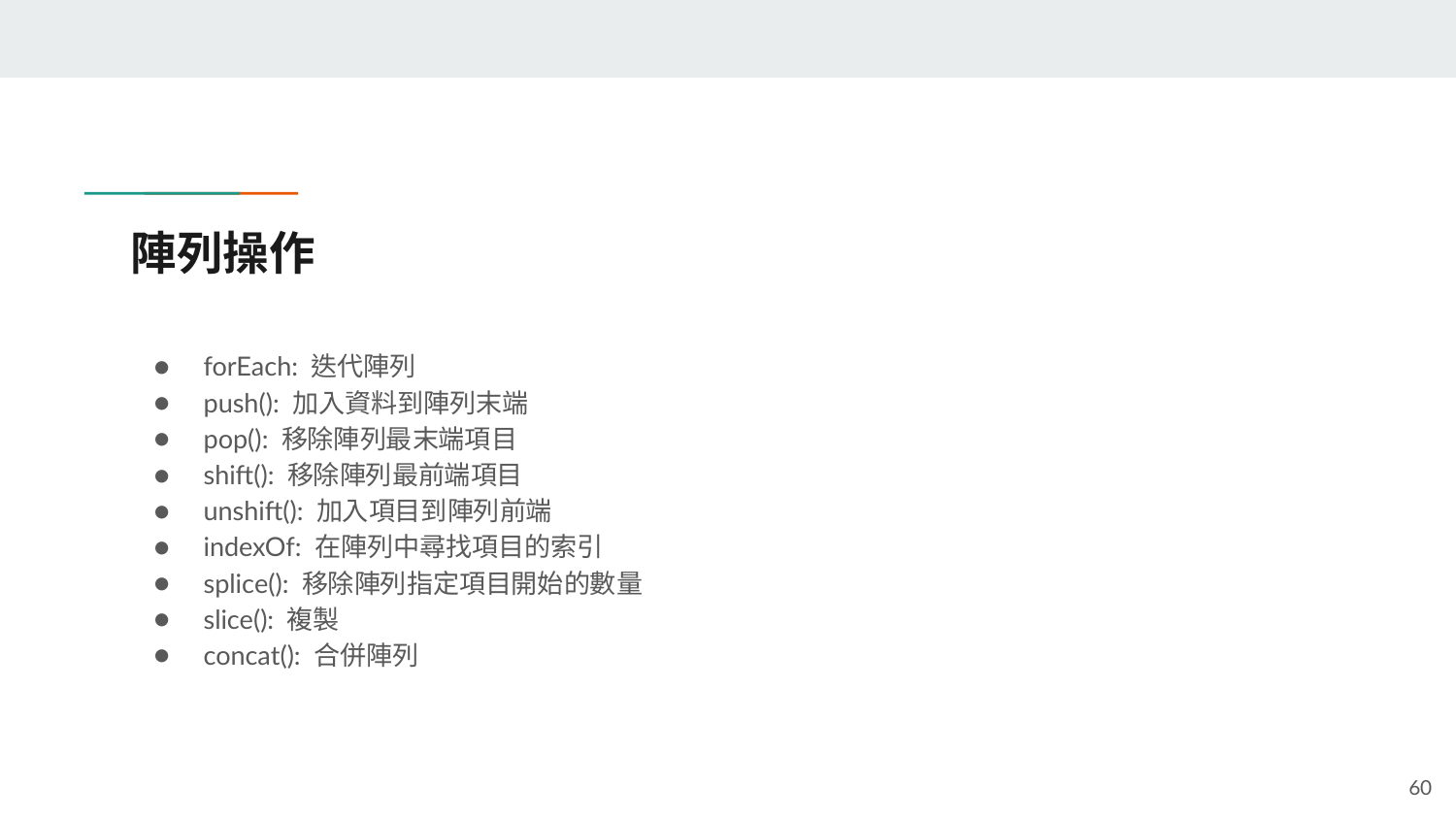

# 陣列操作
forEach: 迭代陣列
push(): 加入資料到陣列末端
pop(): 移除陣列最末端項目
shift(): 移除陣列最前端項目
unshift(): 加入項目到陣列前端
indexOf: 在陣列中尋找項目的索引
splice(): 移除陣列指定項目開始的數量
slice(): 複製
concat(): 合併陣列
60